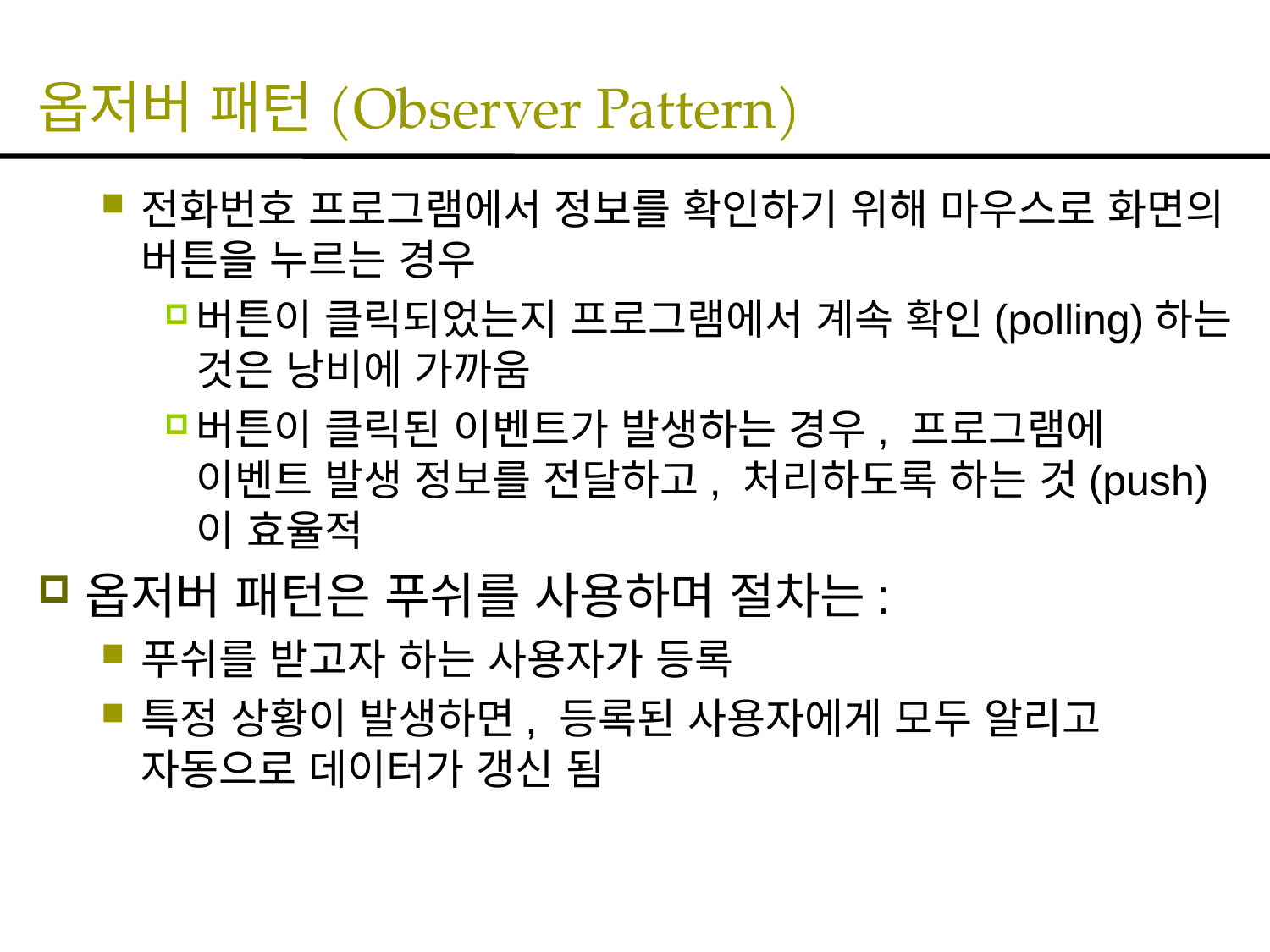

# 옵저버 패턴(Observer Pattern)
전화번호 프로그램에서 정보를 확인하기 위해 마우스로 화면의 버튼을 누르는 경우
버튼이 클릭되었는지 프로그램에서 계속 확인(polling)하는 것은 낭비에 가까움
버튼이 클릭된 이벤트가 발생하는 경우, 프로그램에 이벤트 발생 정보를 전달하고, 처리하도록 하는 것(push)이 효율적
옵저버 패턴은 푸쉬를 사용하며 절차는:
푸쉬를 받고자 하는 사용자가 등록
특정 상황이 발생하면, 등록된 사용자에게 모두 알리고 자동으로 데이터가 갱신 됨